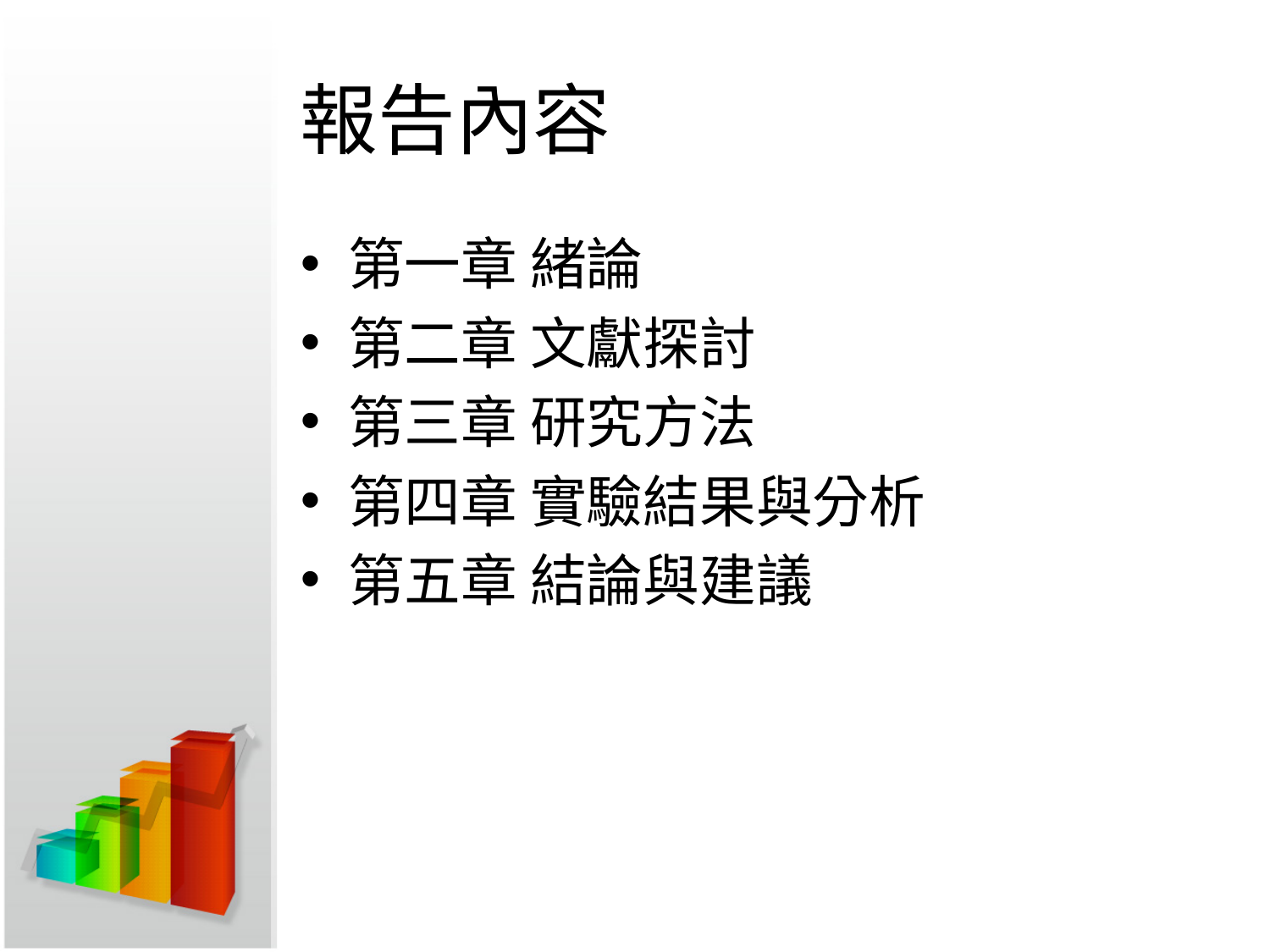

# 報告內容
第一章 緒論
第二章 文獻探討
第三章 研究方法
第四章 實驗結果與分析
第五章 結論與建議